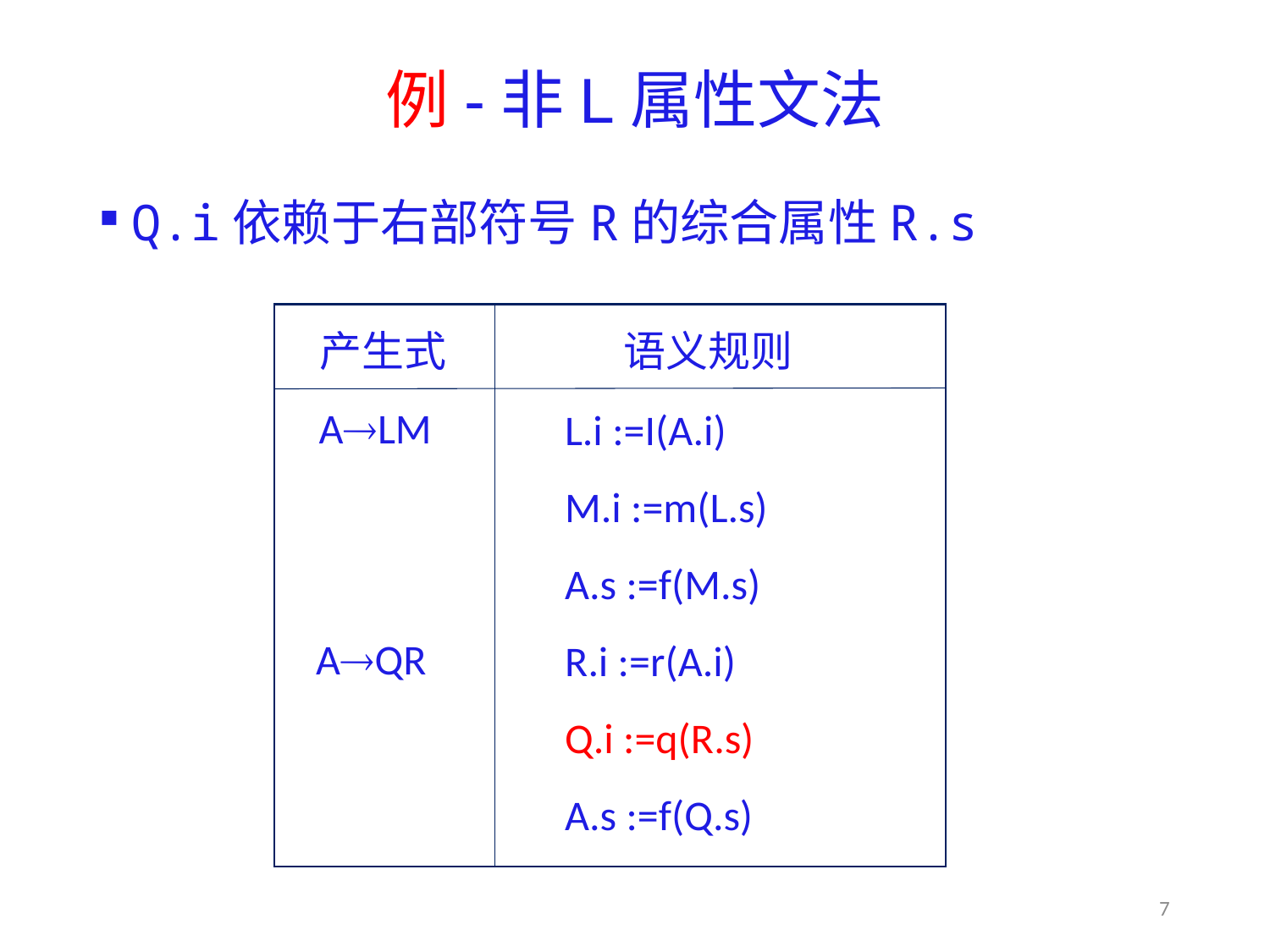

# 例-非L属性文法
Q.i依赖于右部符号R的综合属性R.s

L.i :=I(A.i)
M.i :=m(L.s)
A.s :=f(M.s)
R.i :=r(A.i)
Q.i :=q(R.s)
A.s :=f(Q.s)

产生式
语义规则
A→LM
A→QR
7